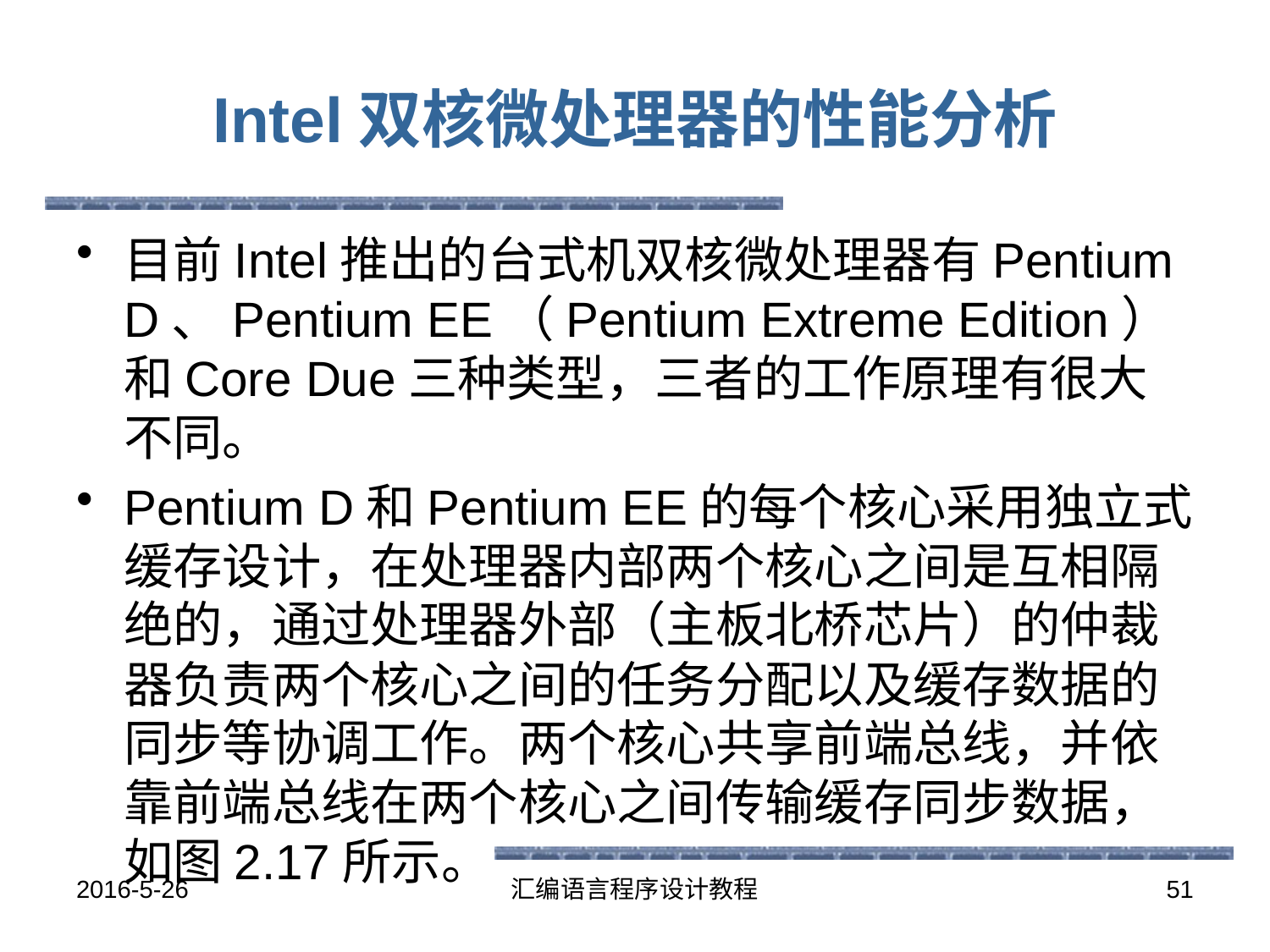

# Intel双核微处理器的性能分析
目前Intel推出的台式机双核微处理器有Pentium D、Pentium EE（Pentium Extreme Edition）和Core Due三种类型，三者的工作原理有很大不同。
Pentium D和Pentium EE的每个核心采用独立式缓存设计，在处理器内部两个核心之间是互相隔绝的，通过处理器外部（主板北桥芯片）的仲裁器负责两个核心之间的任务分配以及缓存数据的同步等协调工作。两个核心共享前端总线，并依靠前端总线在两个核心之间传输缓存同步数据，如图2.17所示。
2016-5-26
汇编语言程序设计教程
51